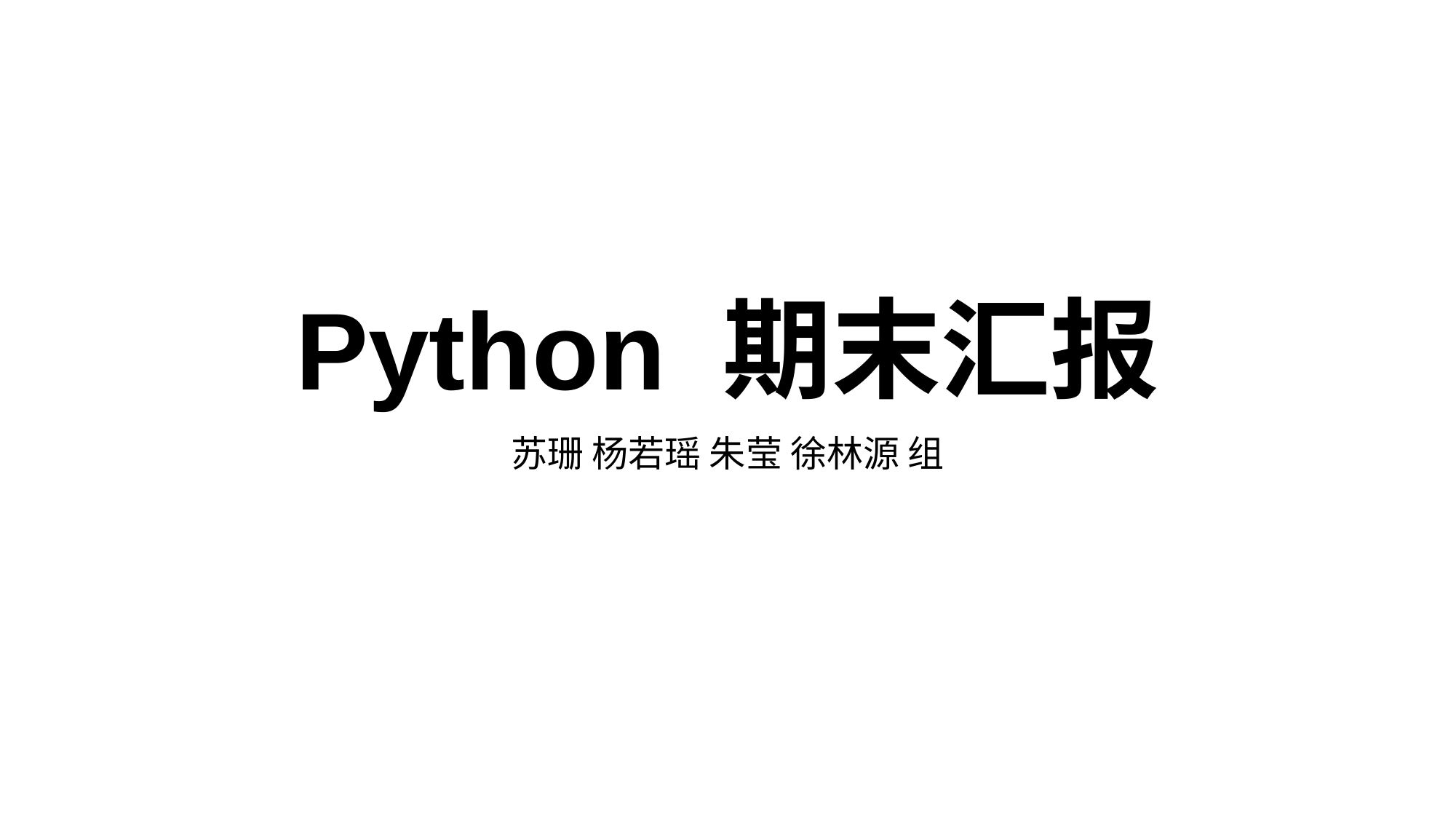

# Python 期末汇报
苏珊 杨若瑶 朱莹 徐林源 组